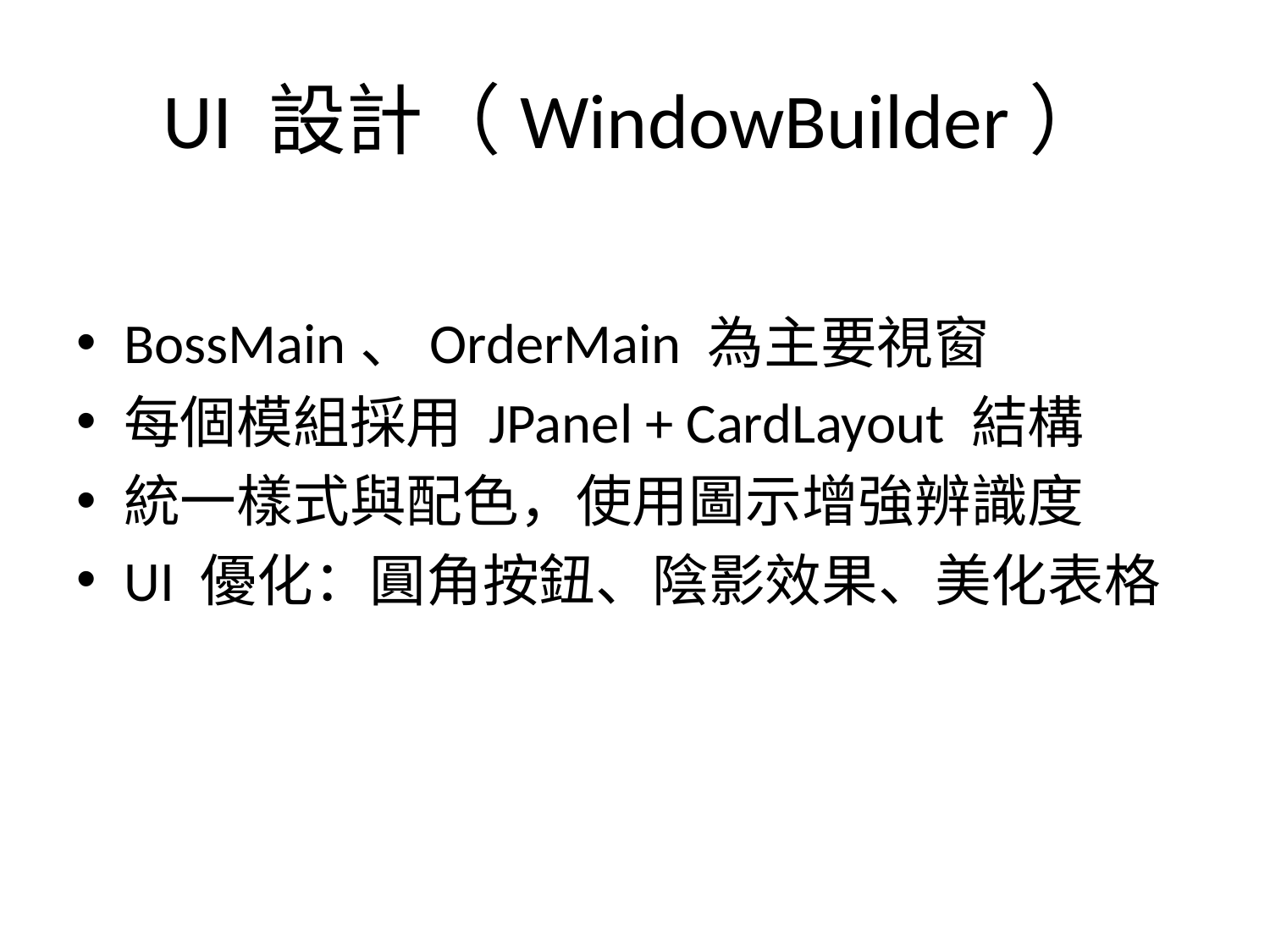

# UI 設計（WindowBuilder）

BossMain、OrderMain 為主要視窗
每個模組採用 JPanel + CardLayout 結構
統一樣式與配色，使用圖示增強辨識度
UI 優化：圓角按鈕、陰影效果、美化表格